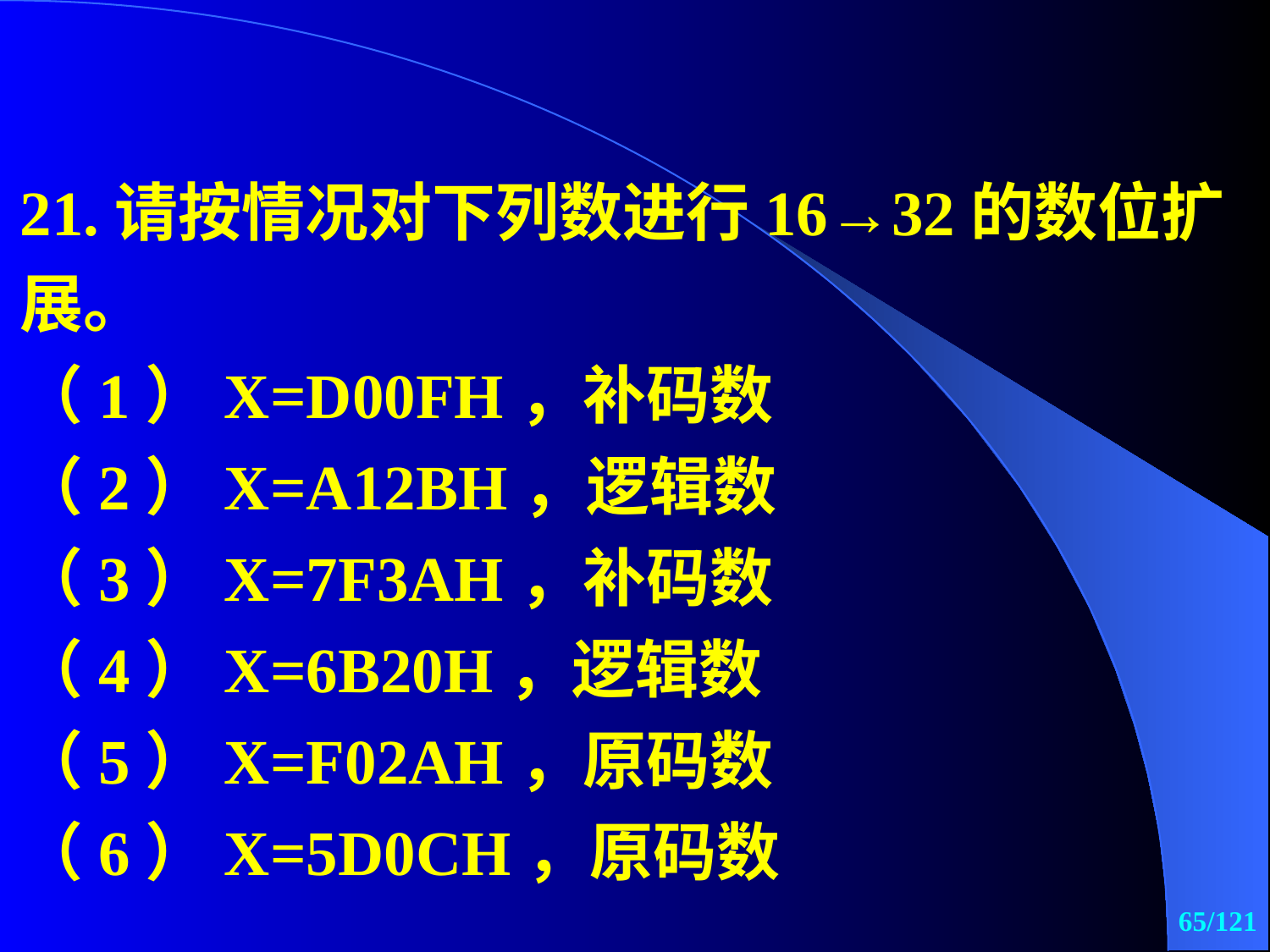

21.请按情况对下列数进行16→32的数位扩展。
（1）X=D00FH，补码数
（2）X=A12BH，逻辑数
（3）X=7F3AH，补码数
（4）X=6B20H，逻辑数
（5）X=F02AH，原码数
（6）X=5D0CH，原码数
65/121